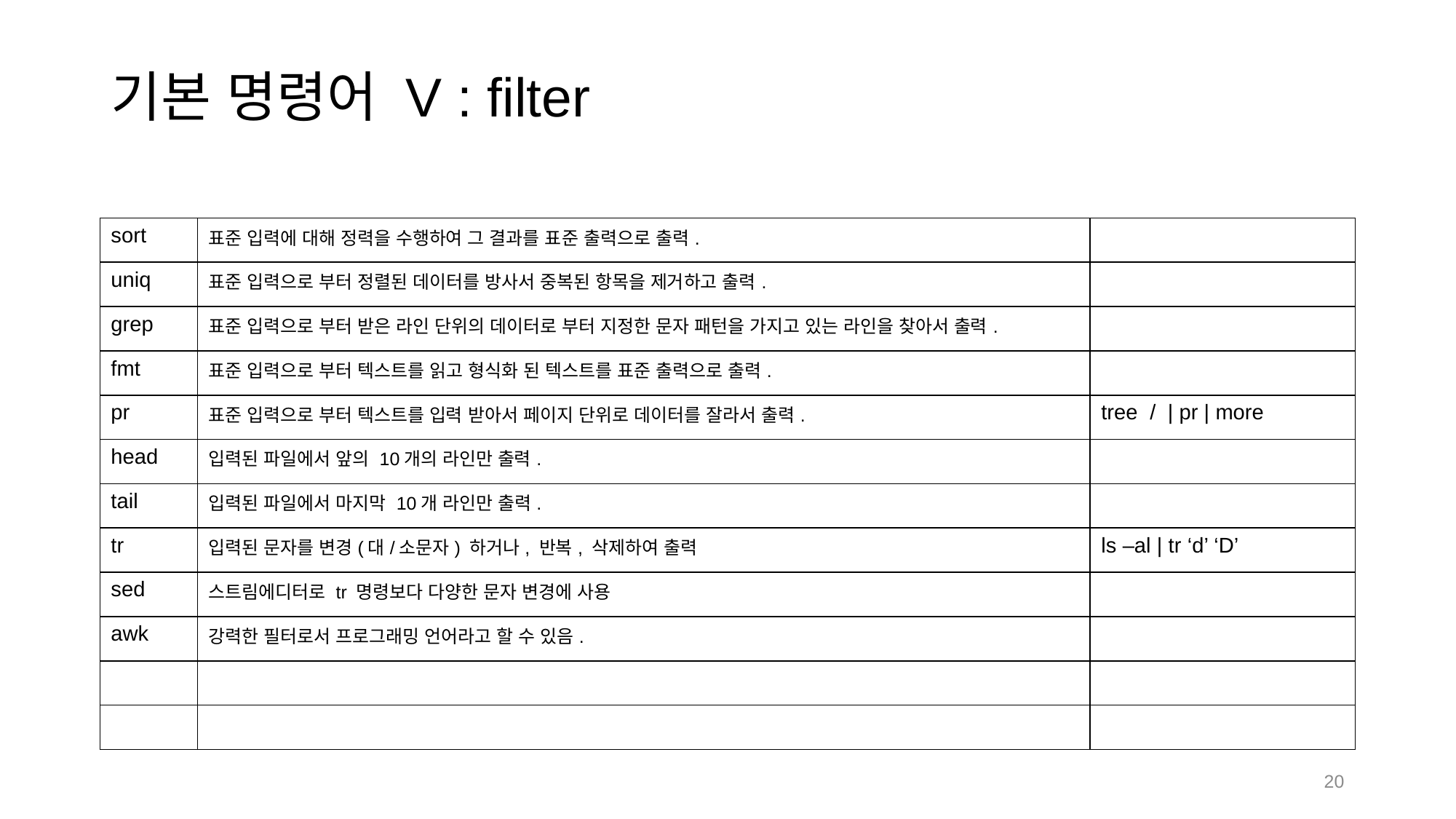

# 기본 명령어 V : filter
| sort | 표준 입력에 대해 정력을 수행하여 그 결과를 표준 출력으로 출력. |  |
| --- | --- | --- |
| uniq | 표준 입력으로 부터 정렬된 데이터를 방사서 중복된 항목을 제거하고 출력. |  |
| grep | 표준 입력으로 부터 받은 라인 단위의 데이터로 부터 지정한 문자 패턴을 가지고 있는 라인을 찾아서 출력. |  |
| fmt | 표준 입력으로 부터 텍스트를 읽고 형식화 된 텍스트를 표준 출력으로 출력. |  |
| pr | 표준 입력으로 부터 텍스트를 입력 받아서 페이지 단위로 데이터를 잘라서 출력. | tree / | pr | more |
| head | 입력된 파일에서 앞의 10개의 라인만 출력. |  |
| tail | 입력된 파일에서 마지막 10개 라인만 출력. |  |
| tr | 입력된 문자를 변경(대/소문자) 하거나, 반복, 삭제하여 출력 | ls –al | tr ‘d’ ‘D’ |
| sed | 스트림에디터로 tr 명령보다 다양한 문자 변경에 사용 |  |
| awk | 강력한 필터로서 프로그래밍 언어라고 할 수 있음. |  |
|  |  |  |
|  |  |  |
20